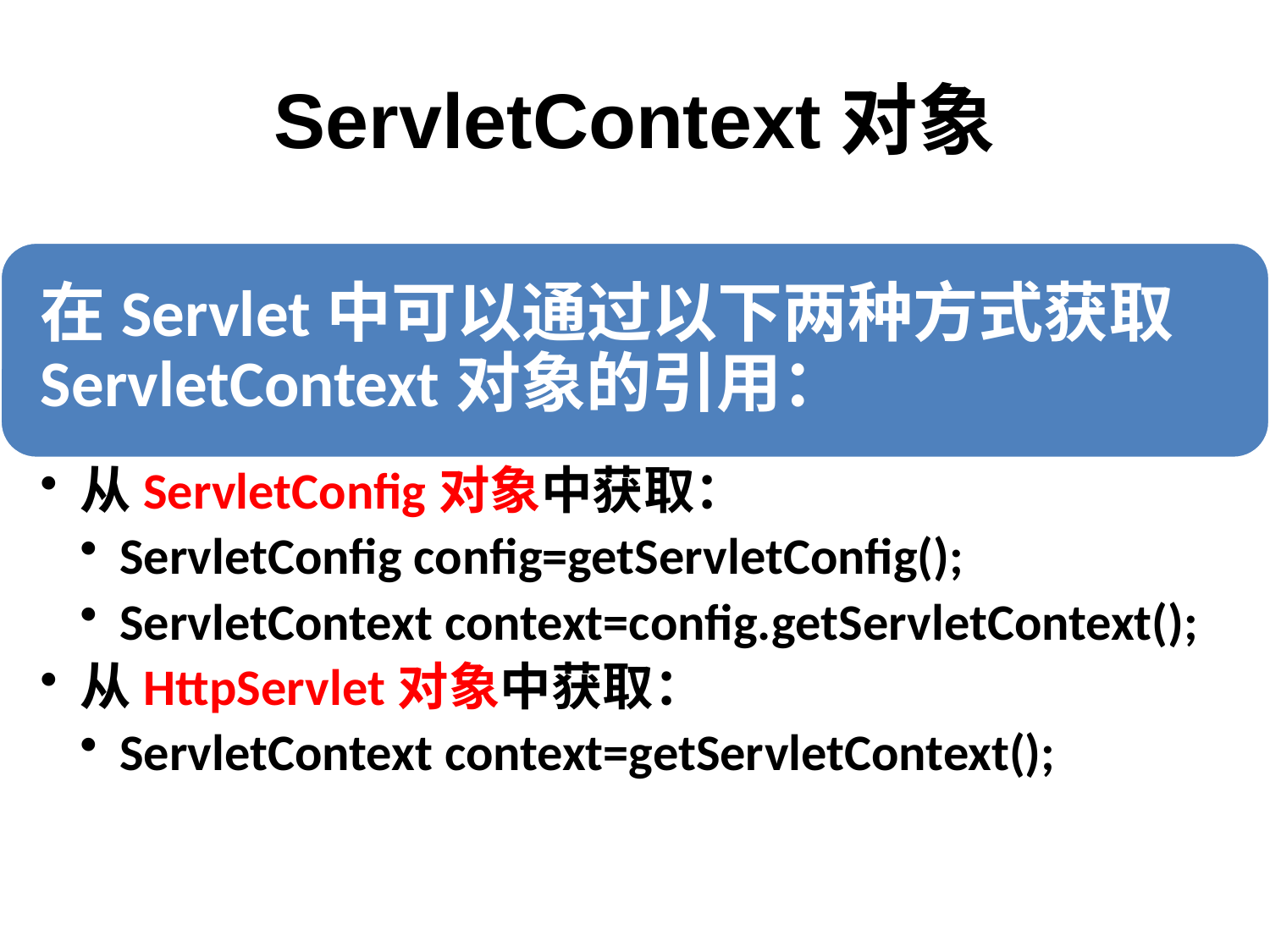

ServletContext对象
在Servlet中可以通过以下两种方式获取ServletContext对象的引用：
从ServletConfig对象中获取：
ServletConfig config=getServletConfig();
ServletContext context=config.getServletContext();
从HttpServlet对象中获取：
ServletContext context=getServletContext();